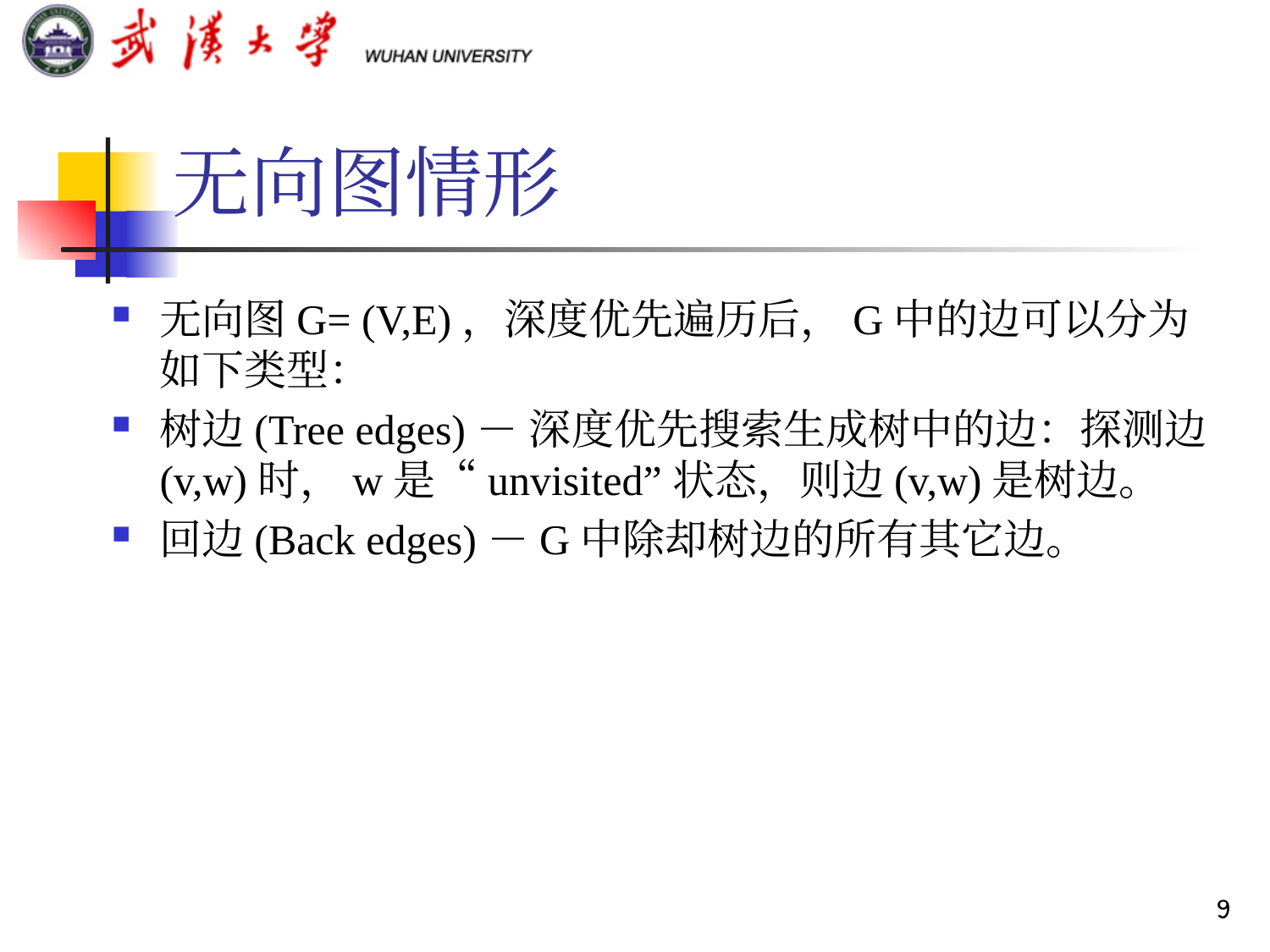

# 无向图情形
无向图G= (V,E)，深度优先遍历后，G中的边可以分为如下类型：
树边(Tree edges)－ 深度优先搜索生成树中的边：探测边(v,w)时，w是“unvisited”状态，则边(v,w)是树边。
回边(Back edges)－G中除却树边的所有其它边。
9